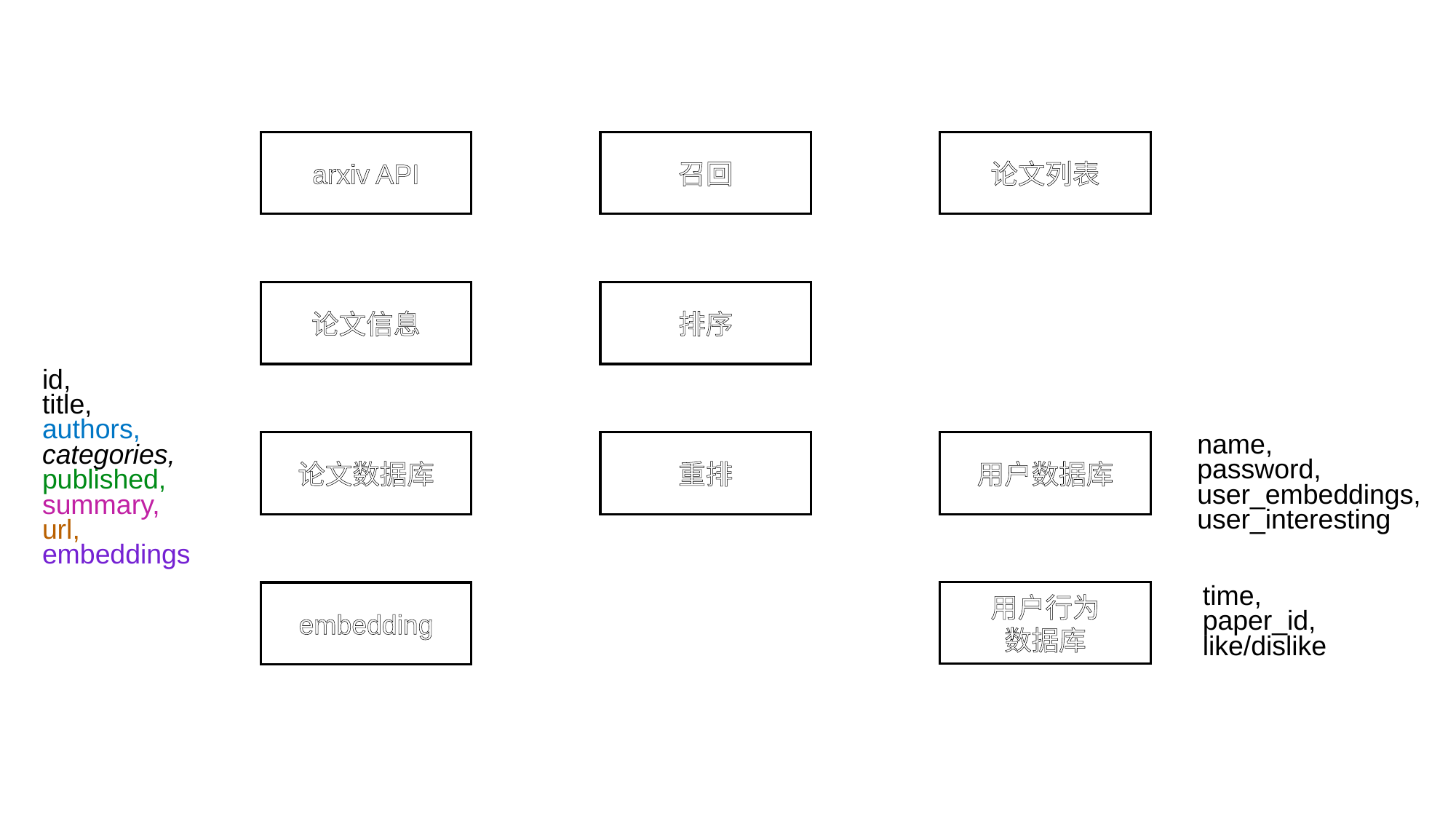

arxiv API
召回
论文列表
论文信息
排序
id,
title,
authors,
categories,
published,
summary,
url,
embeddings
name,
password,
user_embeddings,
user_interesting
论文数据库
重排
用户数据库
time,
paper_id,
like/dislike
用户行为
数据库
embedding